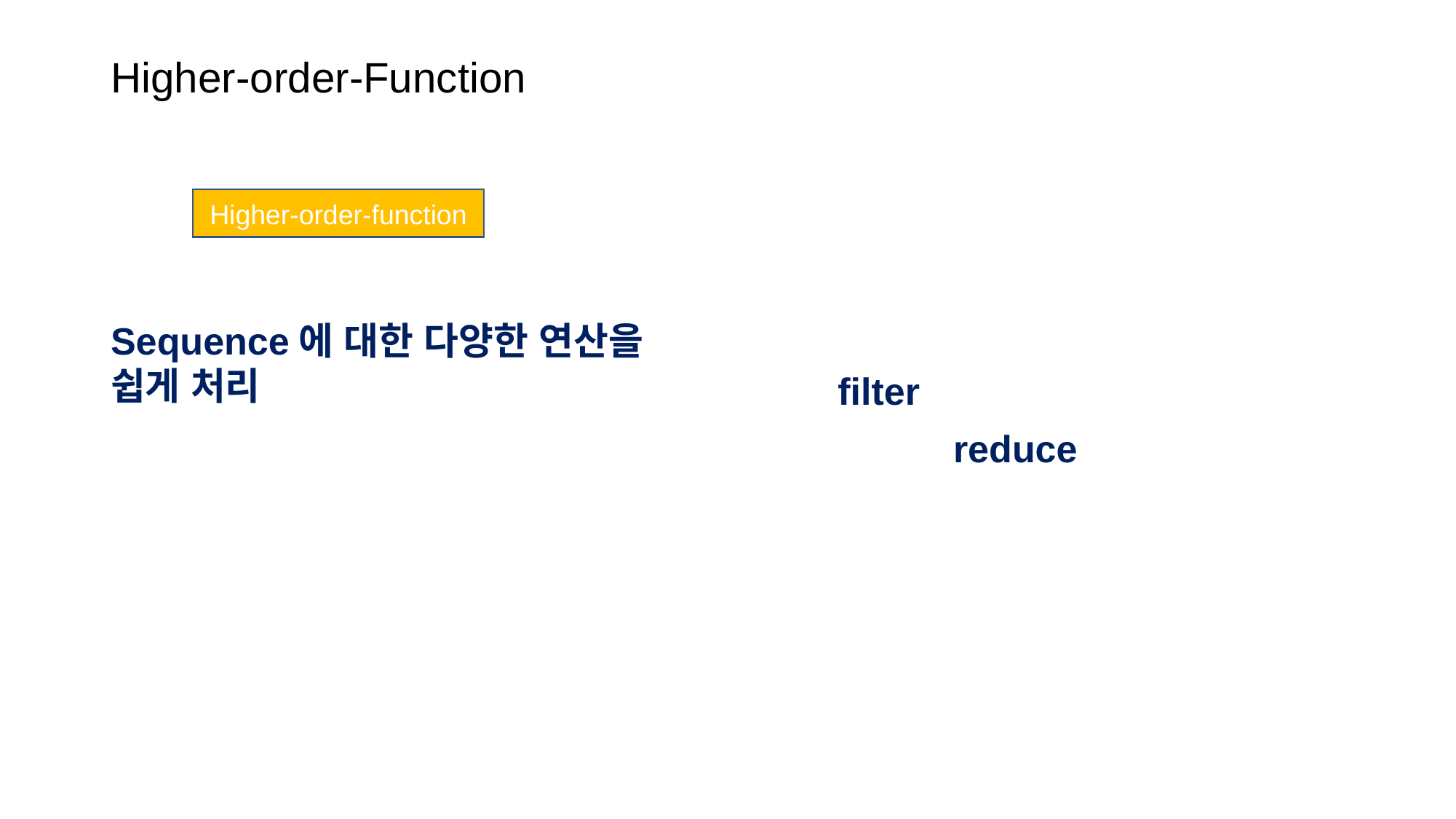

# Higher-order-Function
Higher-order-function
Sequence에 대한 다양한 연산을 쉽게 처리
filter
reduce